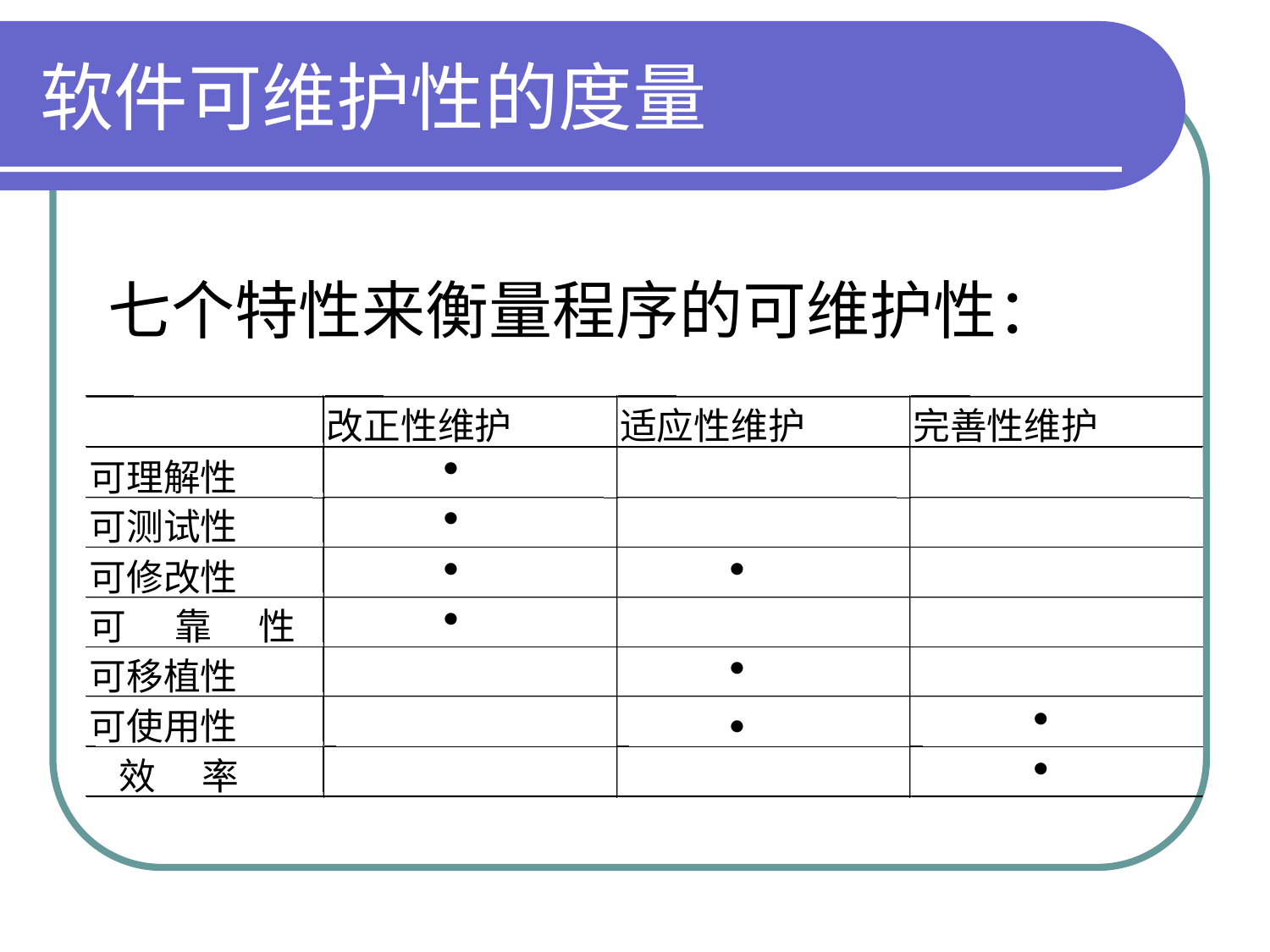

# 软件可维护性的度量
七个特性来衡量程序的可维护性：

改正性维护
适应性维护
完善性维护
•

可理解性

•

可测试性

•
•

可修改性

•

可

靠

性

•

可移植性

•

可使用性
•

•

效

率

45